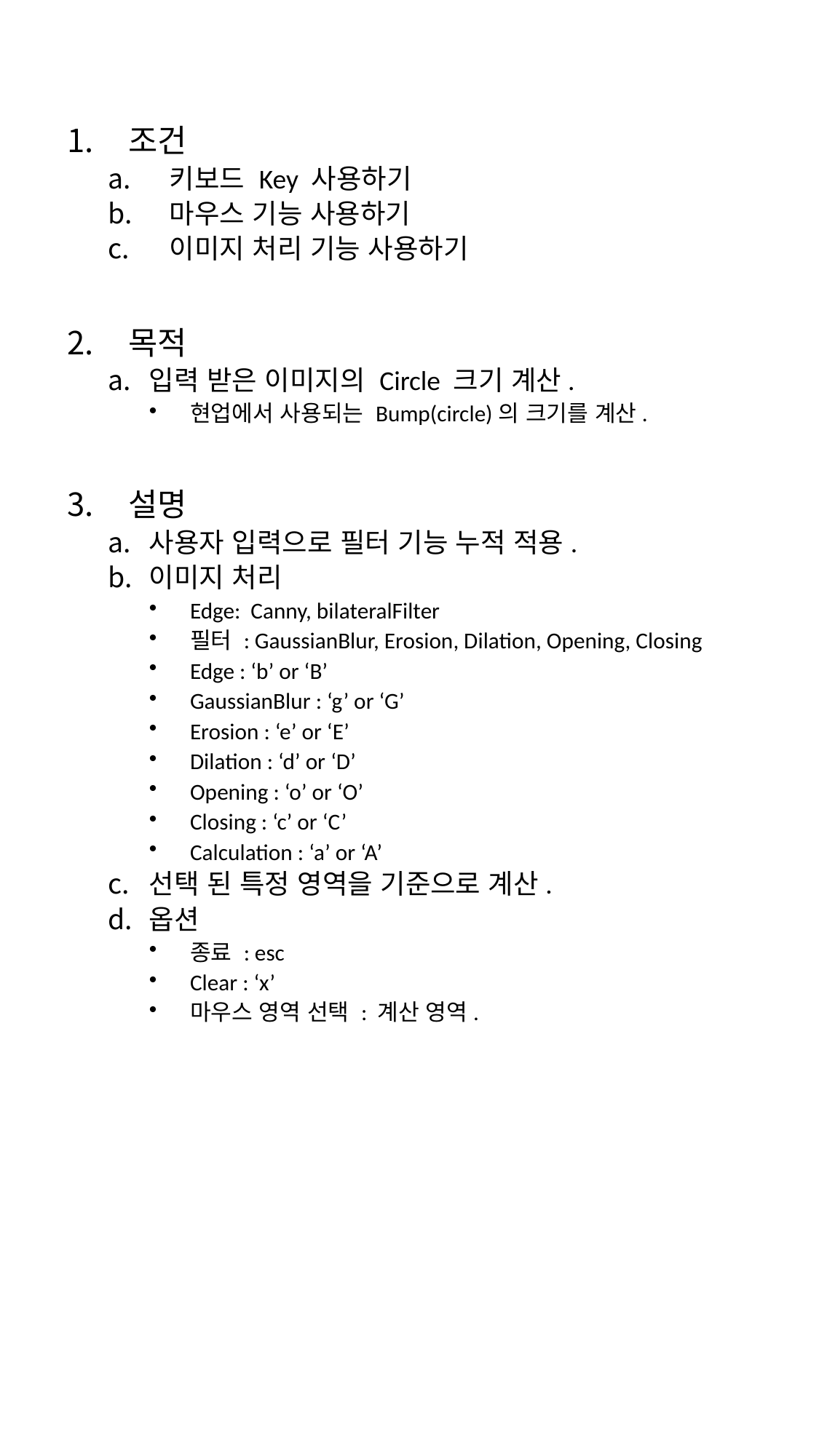

조건
키보드 Key 사용하기
마우스 기능 사용하기
이미지 처리 기능 사용하기

목적
입력 받은 이미지의 Circle 크기 계산.
현업에서 사용되는 Bump(circle)의 크기를 계산.

설명
사용자 입력으로 필터 기능 누적 적용.
이미지 처리
Edge:  Canny, bilateralFilter
필터 : GaussianBlur, Erosion, Dilation, Opening, Closing
Edge : ‘b’ or ‘B’
GaussianBlur : ‘g’ or ‘G’
Erosion : ‘e’ or ‘E’
Dilation : ‘d’ or ‘D’
Opening : ‘o’ or ‘O’
Closing : ‘c’ or ‘C’
Calculation : ‘a’ or ‘A’
선택 된 특정 영역을 기준으로 계산.
옵션
종료 : esc
Clear : ‘x’
마우스 영역 선택 : 계산 영역.